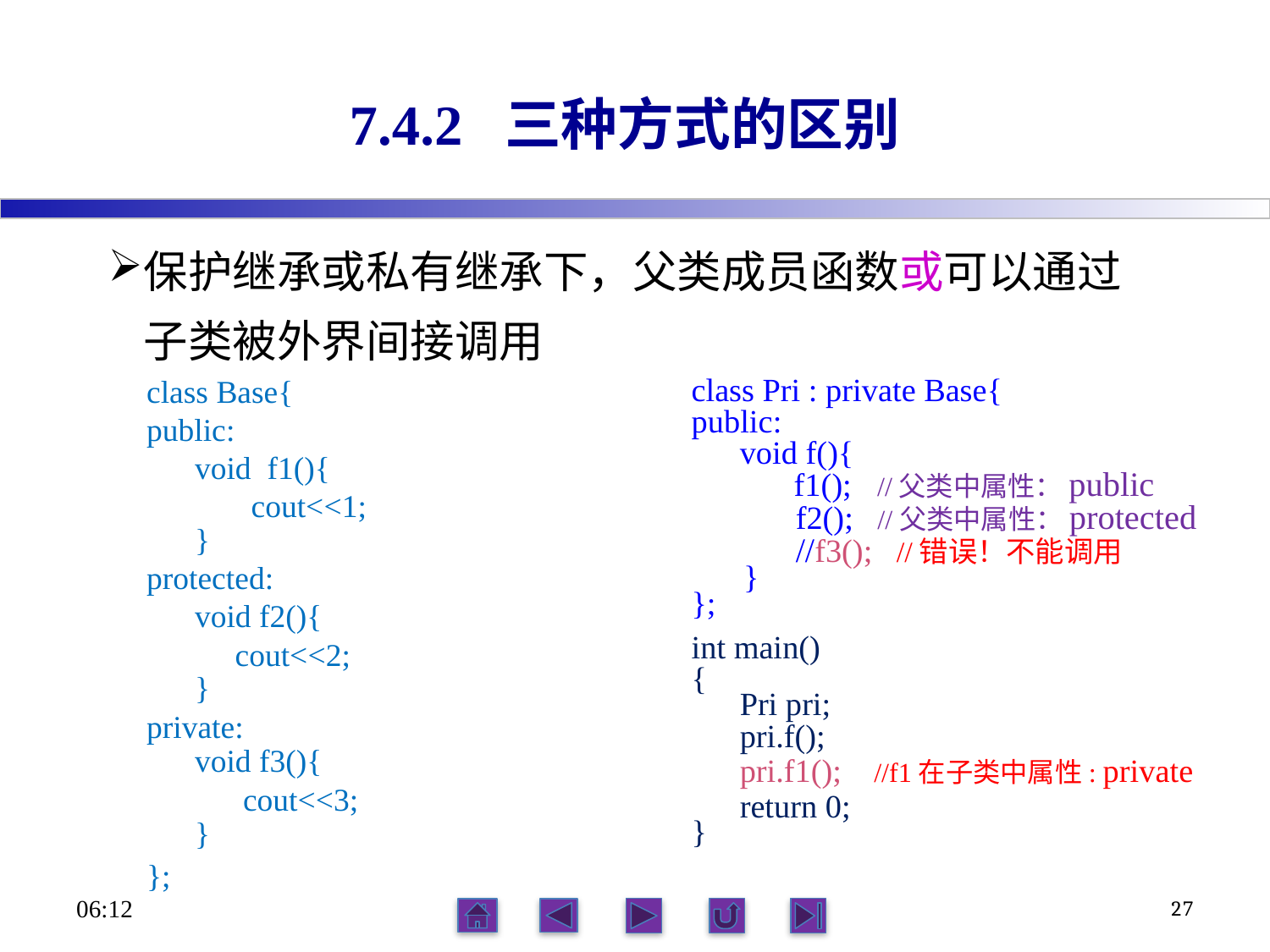

# 7.4.2  三种方式的区别
保护继承或私有继承下，父类成员函数或可以通过子类被外界间接调用
class Base{
public:
      void  f1(){
             cout<<1;
      }
protected:
      void f2(){
           cout<<2;
      }
private:
      void f3(){
            cout<<3;
      }
};
class Pri : private Base{
public:
      void f(){
             f1();   //父类中属性：public
            f2();   //父类中属性：protected
            //f3();   //错误！不能调用
      }
};
int main()
{
      Pri pri;
      pri.f();
      pri.f1();    //f1在子类中属性: private
      return 0;
}
06:12
27